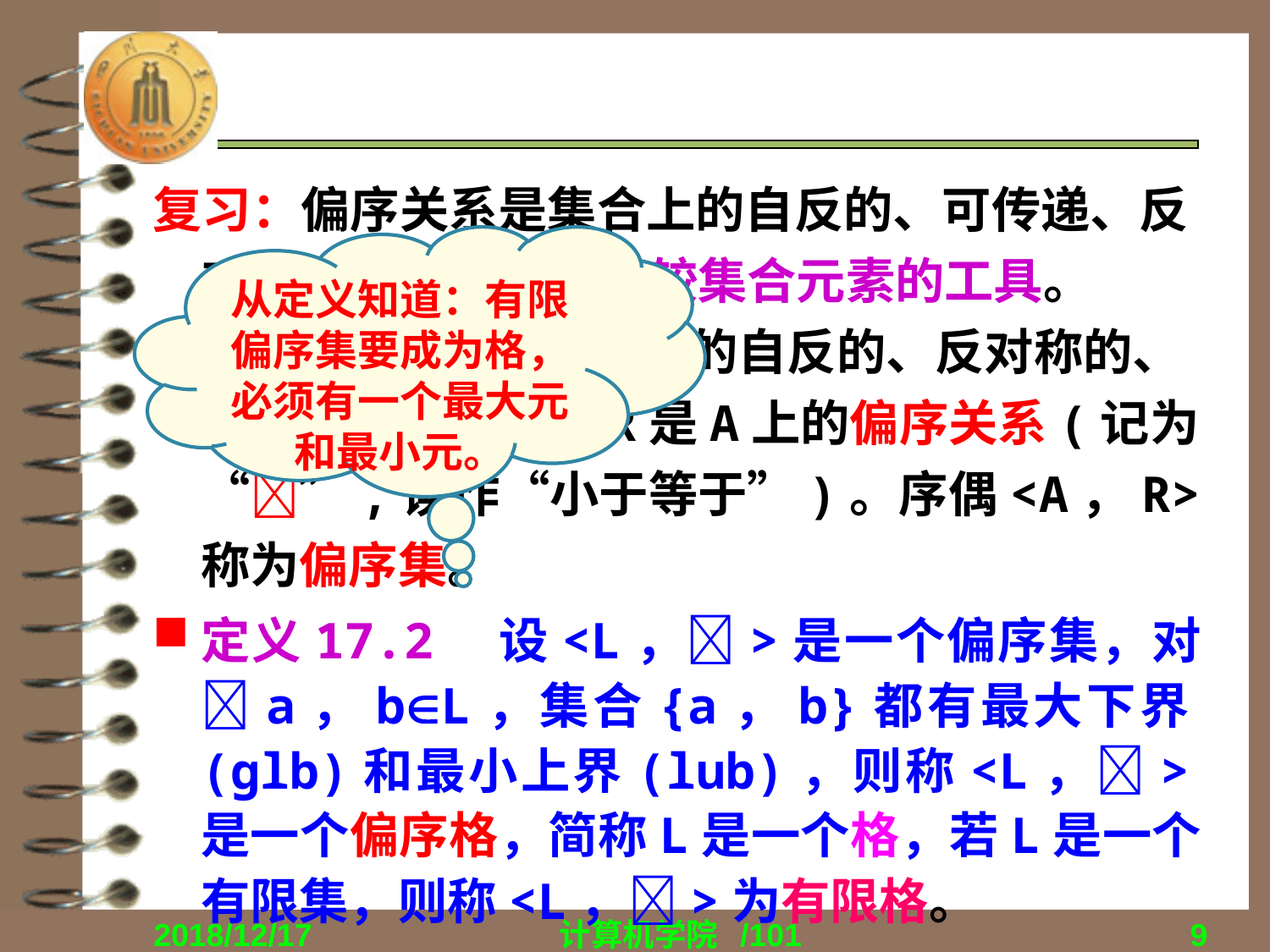

#
复习：偏序关系是集合上的自反的、可传递、反对称关系,它提供比较集合元素的工具。
  定义：设R是集合A上的自反的、反对称的、传递的关系，则称R是A上的偏序关系(记为“≤”,读作“小于等于”)。序偶<A，R>称为偏序集。
定义17.2　设<L，≤>是一个偏序集，对∀a，b∈L，集合{a，b}都有最大下界(glb)和最小上界(lub)，则称<L，≤>是一个偏序格，简称L是一个格，若L是一个有限集，则称<L，≤>为有限格。
从定义知道：有限偏序集要成为格，必须有一个最大元和最小元。
2018/12/17
计算机学院  /101
9